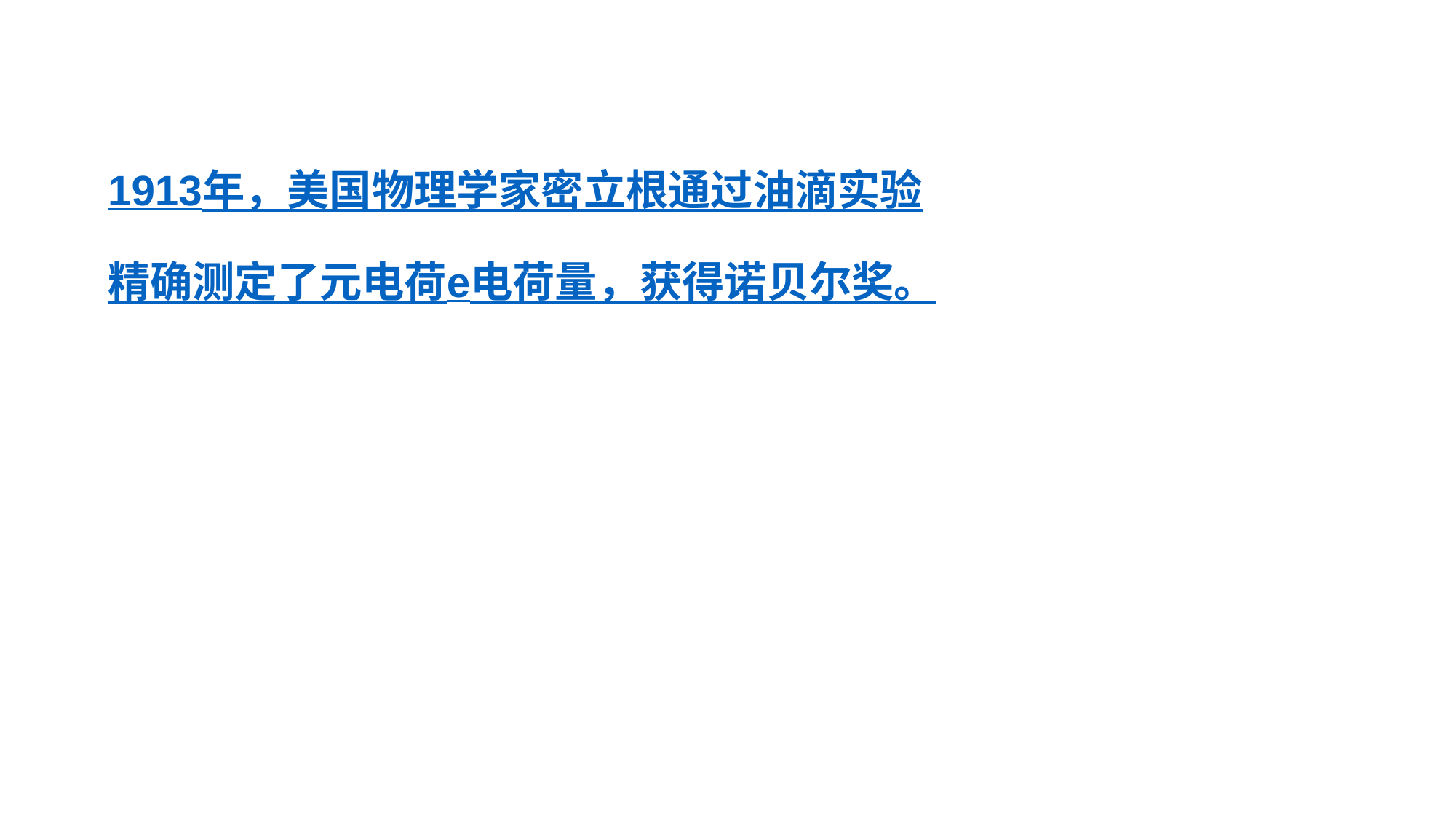

1913年，美国物理学家密立根通过油滴实验精确测定了元电荷e电荷量，获得诺贝尔奖。